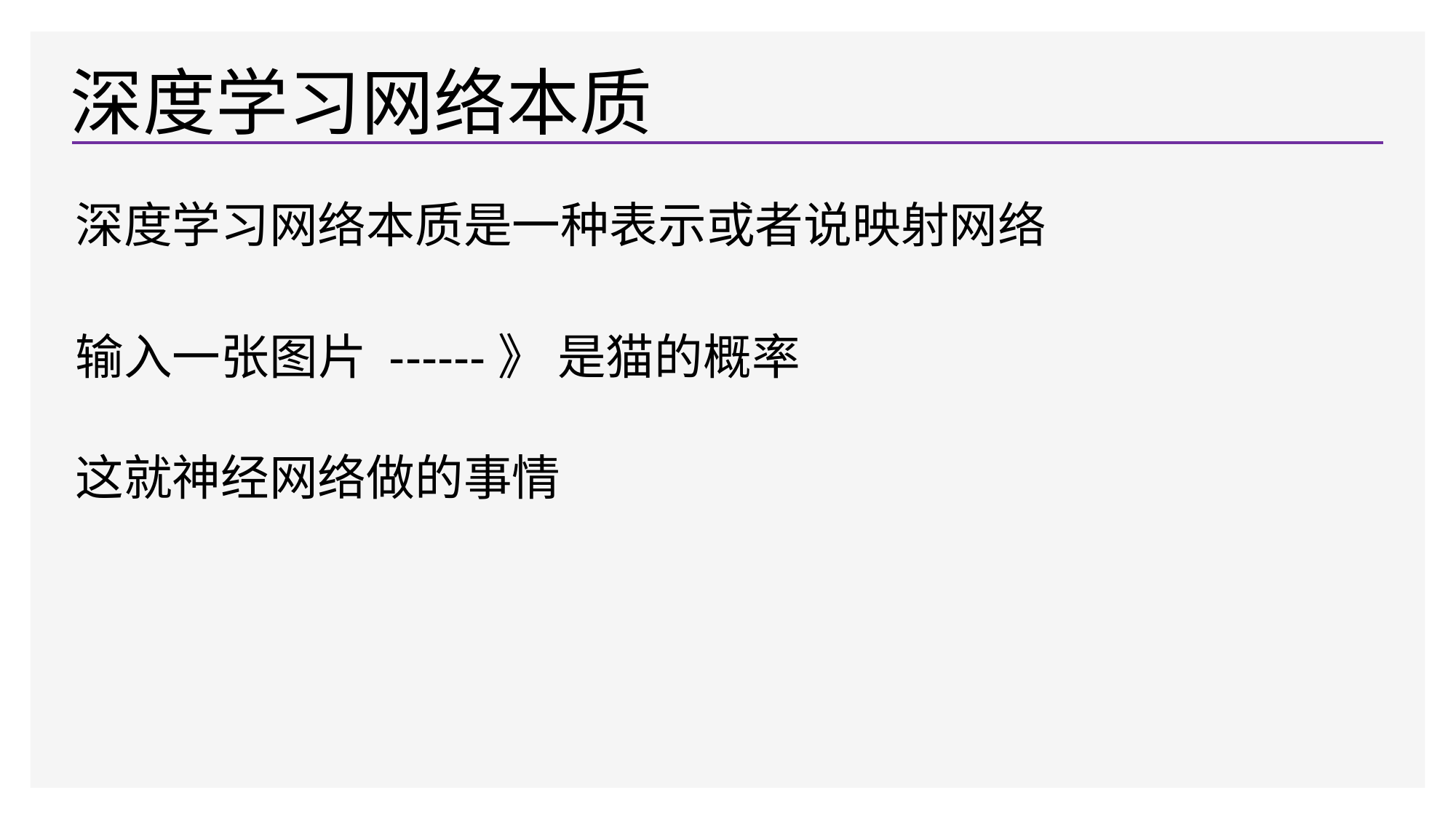

# 深度学习网络本质
深度学习网络本质是一种表示或者说映射网络
输入一张图片 ------》 是猫的概率 这就神经网络做的事情